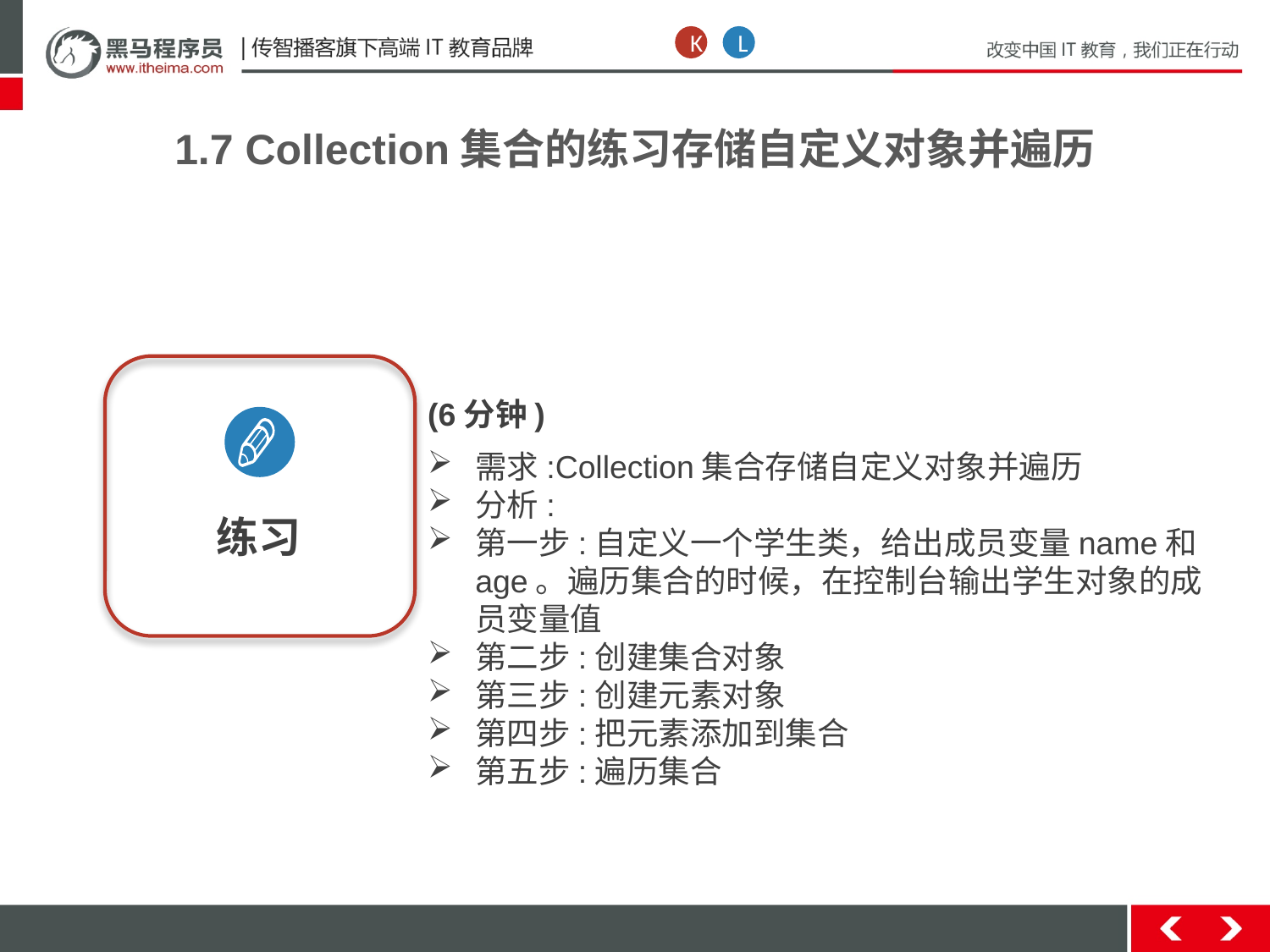

K
L
1.7 Collection集合的练习存储自定义对象并遍历

练习
(6分钟)
需求:Collection集合存储自定义对象并遍历
分析:
第一步:自定义一个学生类，给出成员变量name和age。遍历集合的时候，在控制台输出学生对象的成员变量值
第二步:创建集合对象
第三步:创建元素对象
第四步:把元素添加到集合
第五步:遍历集合